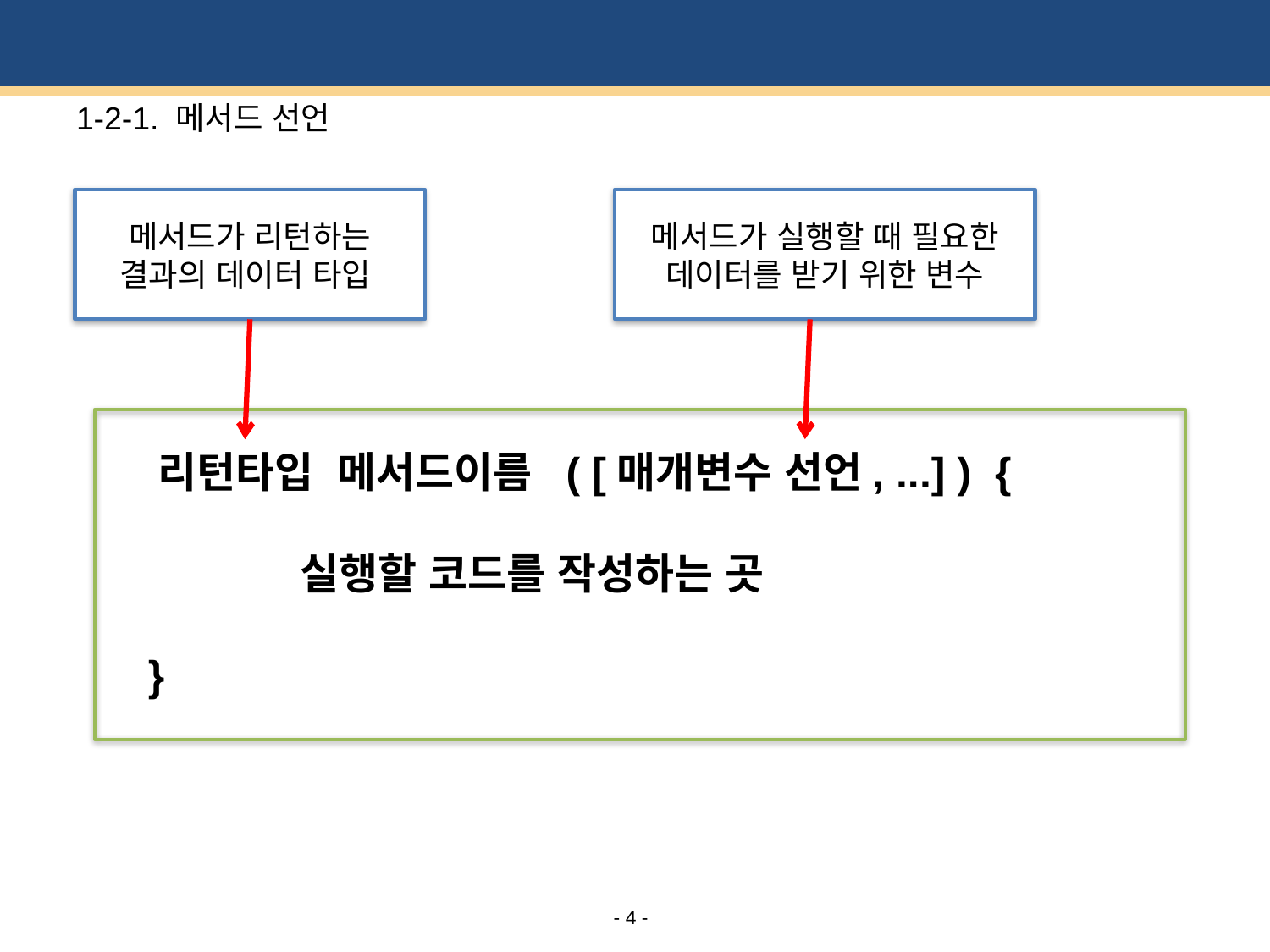

# 1-2-1. 메서드 선언
메서드가 리턴하는 결과의 데이터 타입
메서드가 실행할 때 필요한 데이터를 받기 위한 변수

   리턴타입  메서드이름  ( [매개변수 선언, ...] )  {

               실행할 코드를 작성하는 곳

   }